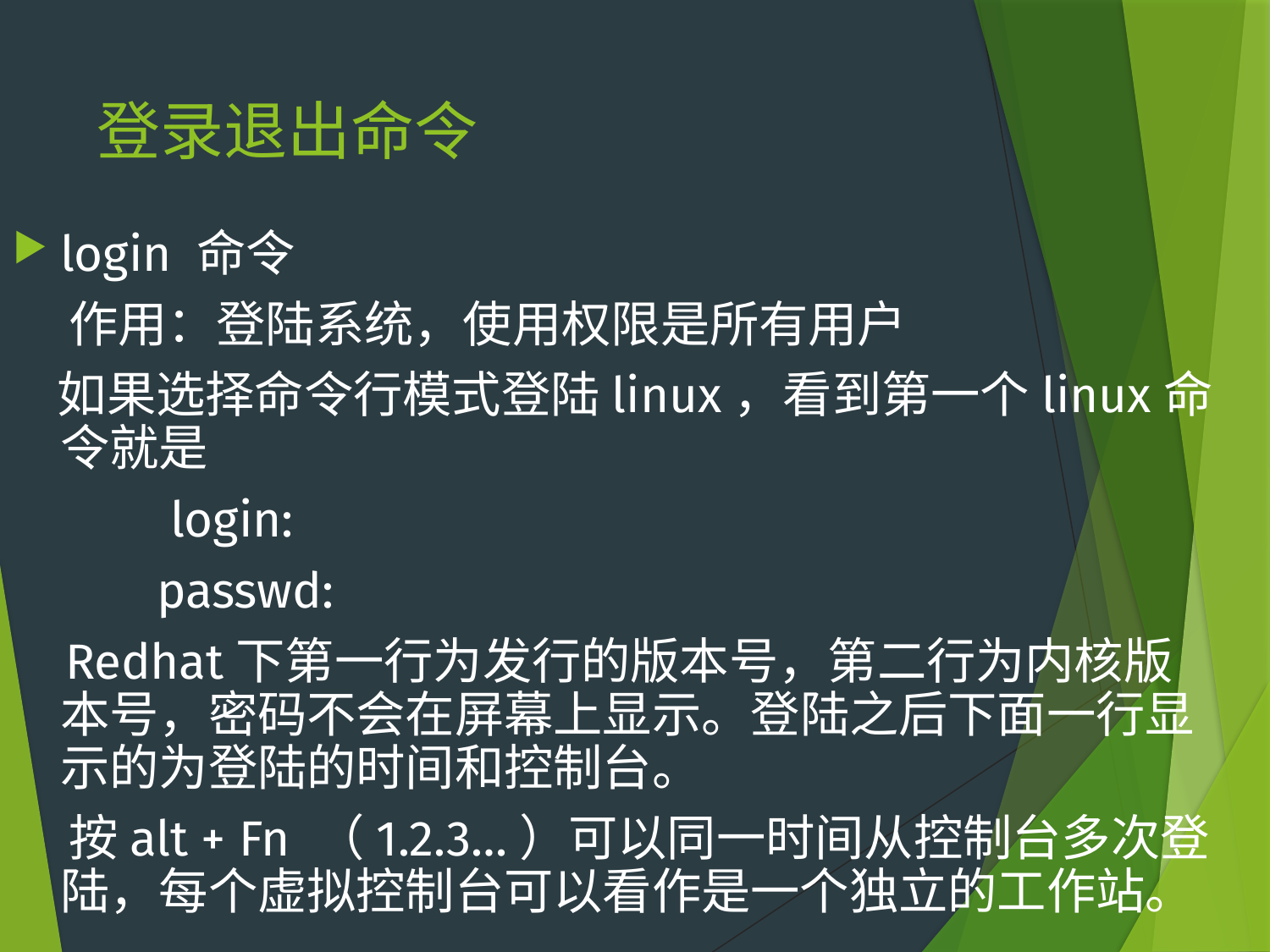

# 登录退出命令
login 命令
    作用：登陆系统，使用权限是所有用户
   如果选择命令行模式登陆linux，看到第一个linux命令就是
            login:
           passwd:
    Redhat下第一行为发行的版本号，第二行为内核版本号，密码不会在屏幕上显示。登陆之后下面一行显示的为登陆的时间和控制台。
    按alt + Fn （1.2.3…）可以同一时间从控制台多次登陆，每个虚拟控制台可以看作是一个独立的工作站。